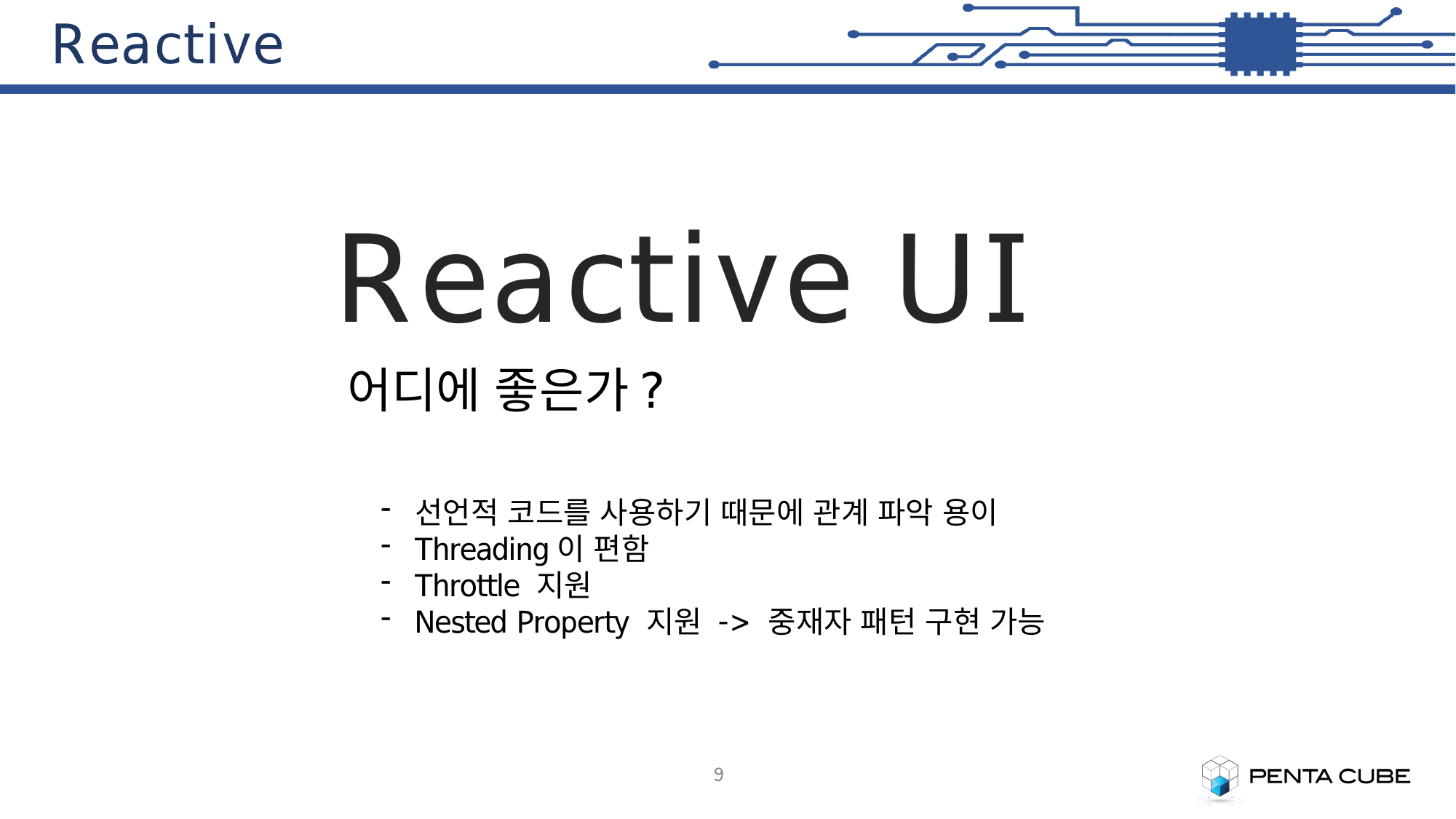

# Reactive
Reactive UI
어디에 좋은가?
선언적 코드를 사용하기 때문에 관계 파악 용이
Threading이 편함
Throttle 지원
Nested Property 지원 -> 중재자 패턴 구현 가능
9